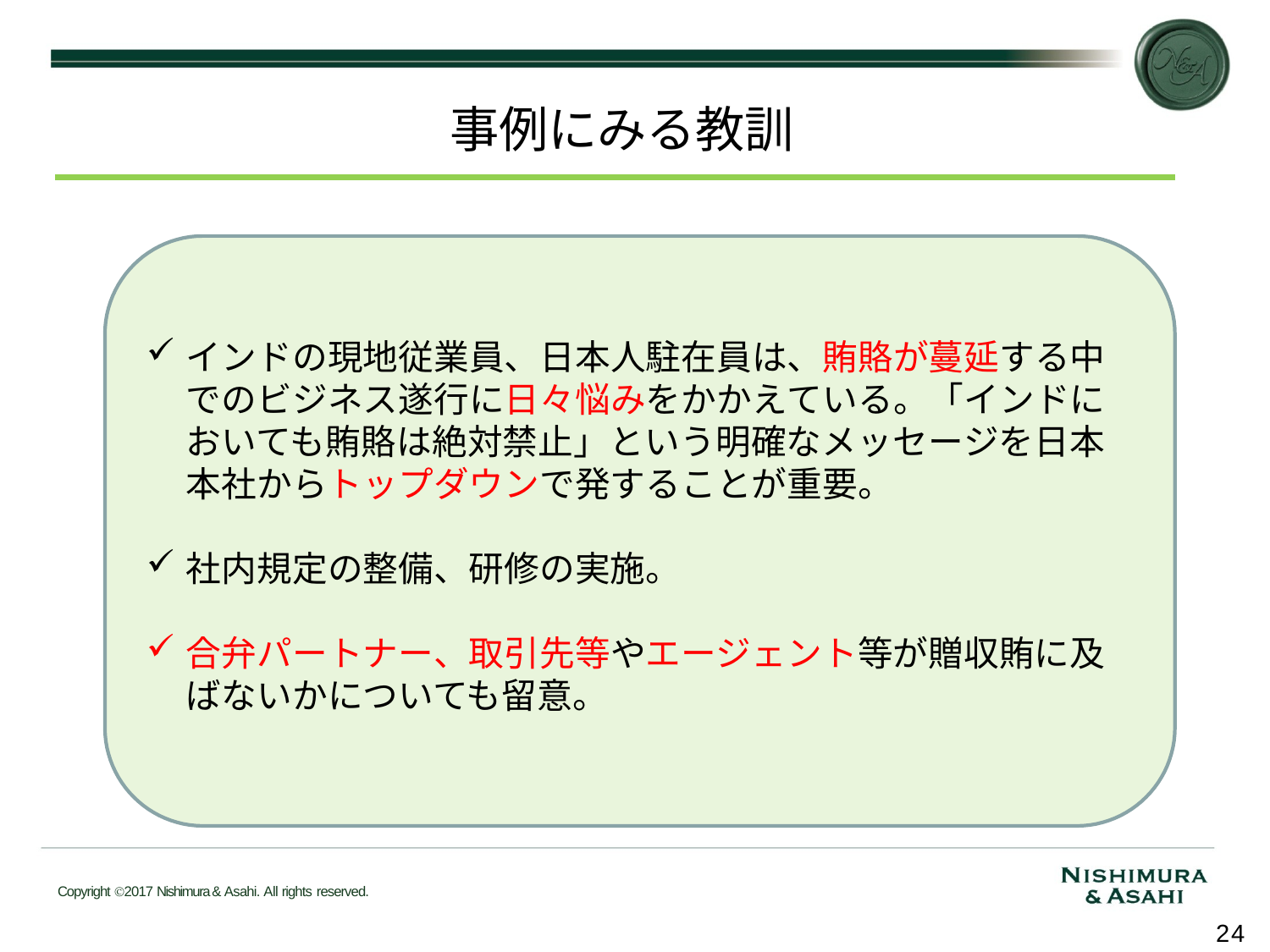

# 事例にみる教訓

インドの現地従業員、日本人駐在員は、賄賂が蔓延する中 でのビジネス遂行に日々悩みをかかえている。「インドに おいても賄賂は絶対禁止」という明確なメッセージを日本 本社からトップダウンで発することが重要。
社内規定の整備、研修の実施。
合弁パートナー、取引先等やエージェント等が贈収賄に及 ばないかについても留意。
Copyright Ⓒ2017 Nishimura & Asahi. All rights reserved.
24